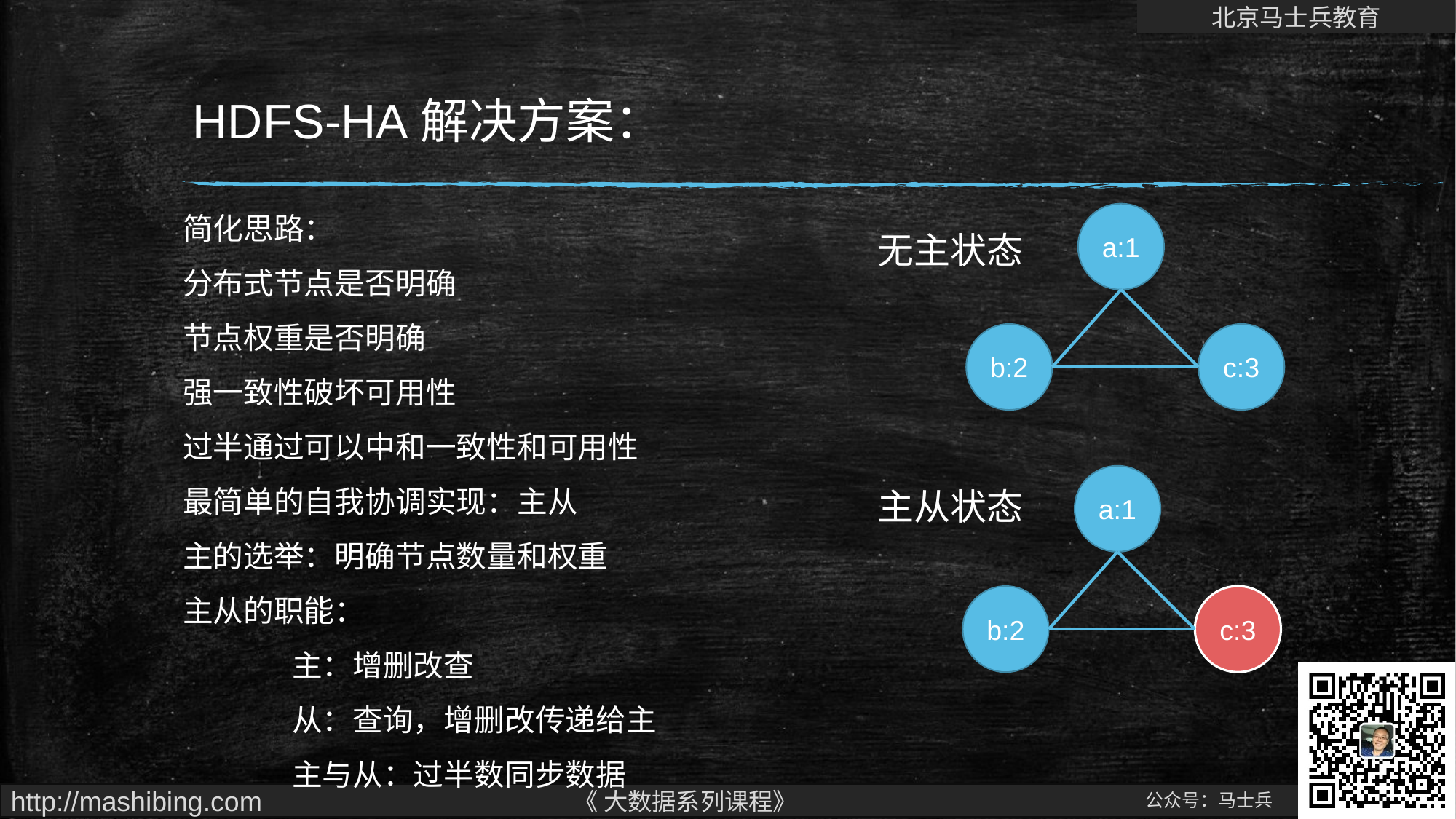

# HDFS-HA解决方案：
简化思路：
分布式节点是否明确
节点权重是否明确
强一致性破坏可用性
过半通过可以中和一致性和可用性
最简单的自我协调实现：主从
主的选举：明确节点数量和权重
主从的职能：
	主：增删改查
	从：查询，增删改传递给主
	主与从：过半数同步数据

a:1
无主状态
b:2
c:3
a:1
主从状态
b:2
c:3